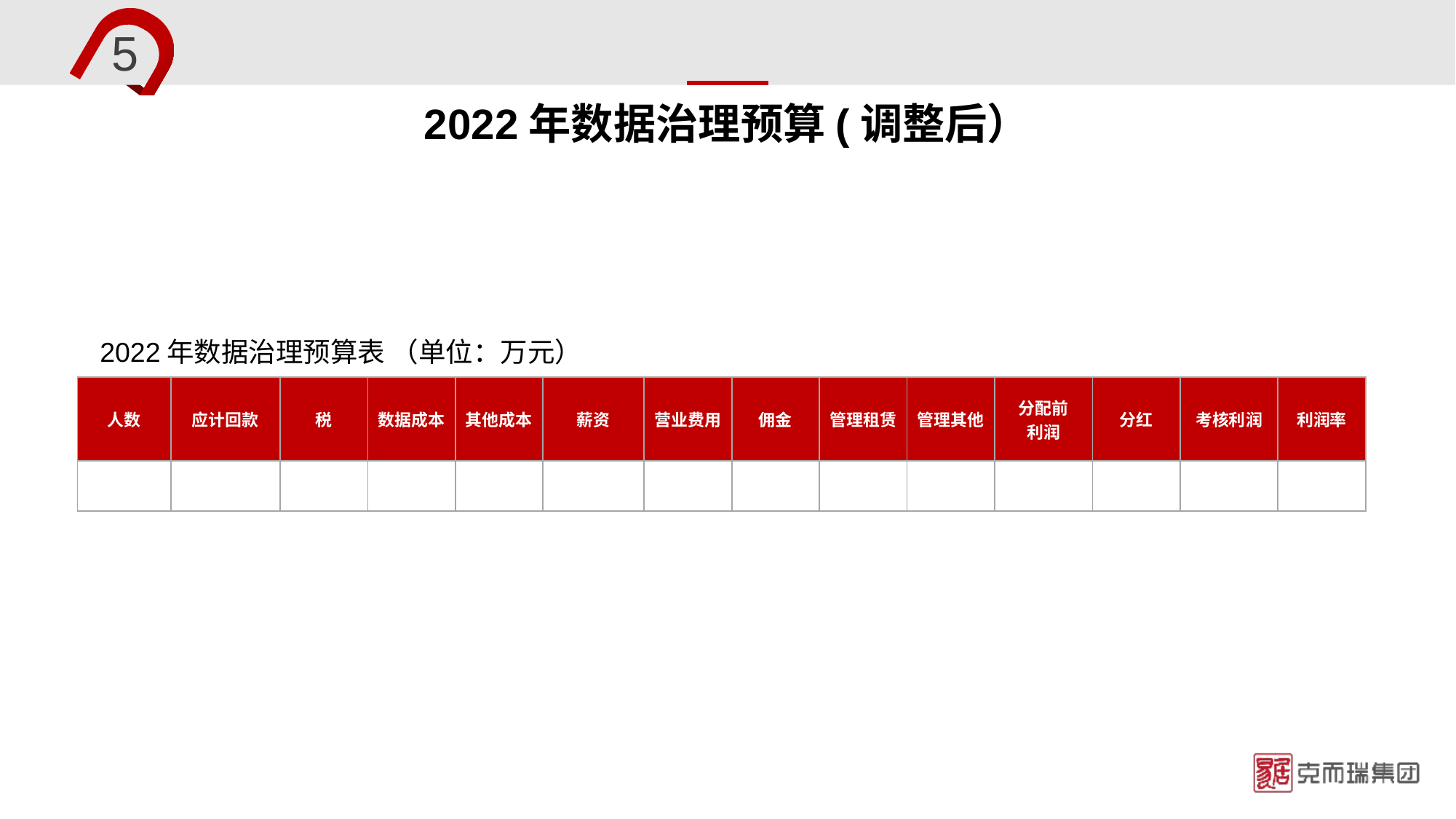

5
# 2022年数据治理预算(调整后）
2022年数据治理预算表 （单位：万元）
| 人数 | 应计回款 | 税 | 数据成本 | 其他成本 | 薪资 | 营业费用 | 佣金 | 管理租赁 | 管理其他 | 分配前 利润 | 分红 | 考核利润 | 利润率 |
| --- | --- | --- | --- | --- | --- | --- | --- | --- | --- | --- | --- | --- | --- |
|  |  |  |  |  |  |  |  |  |  |  |  |  |  |